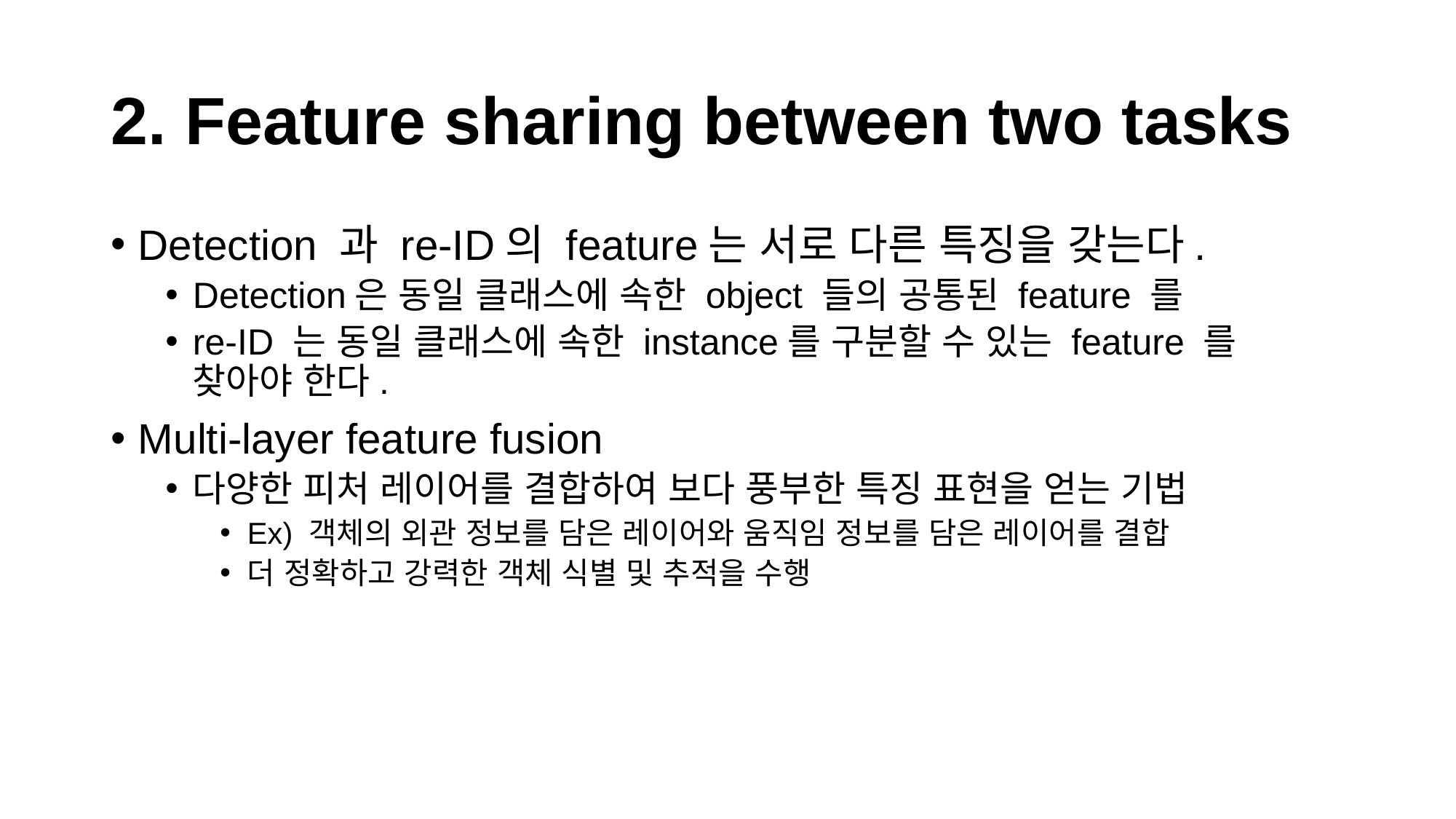

# 2. Feature sharing between two tasks
Detection 과 re-ID의 feature는 서로 다른 특징을 갖는다.
Detection은 동일 클래스에 속한 object 들의 공통된 feature 를
re-ID 는 동일 클래스에 속한 instance를 구분할 수 있는 feature 를 찾아야 한다.
Multi-layer feature fusion
다양한 피처 레이어를 결합하여 보다 풍부한 특징 표현을 얻는 기법
Ex) 객체의 외관 정보를 담은 레이어와 움직임 정보를 담은 레이어를 결합
더 정확하고 강력한 객체 식별 및 추적을 수행